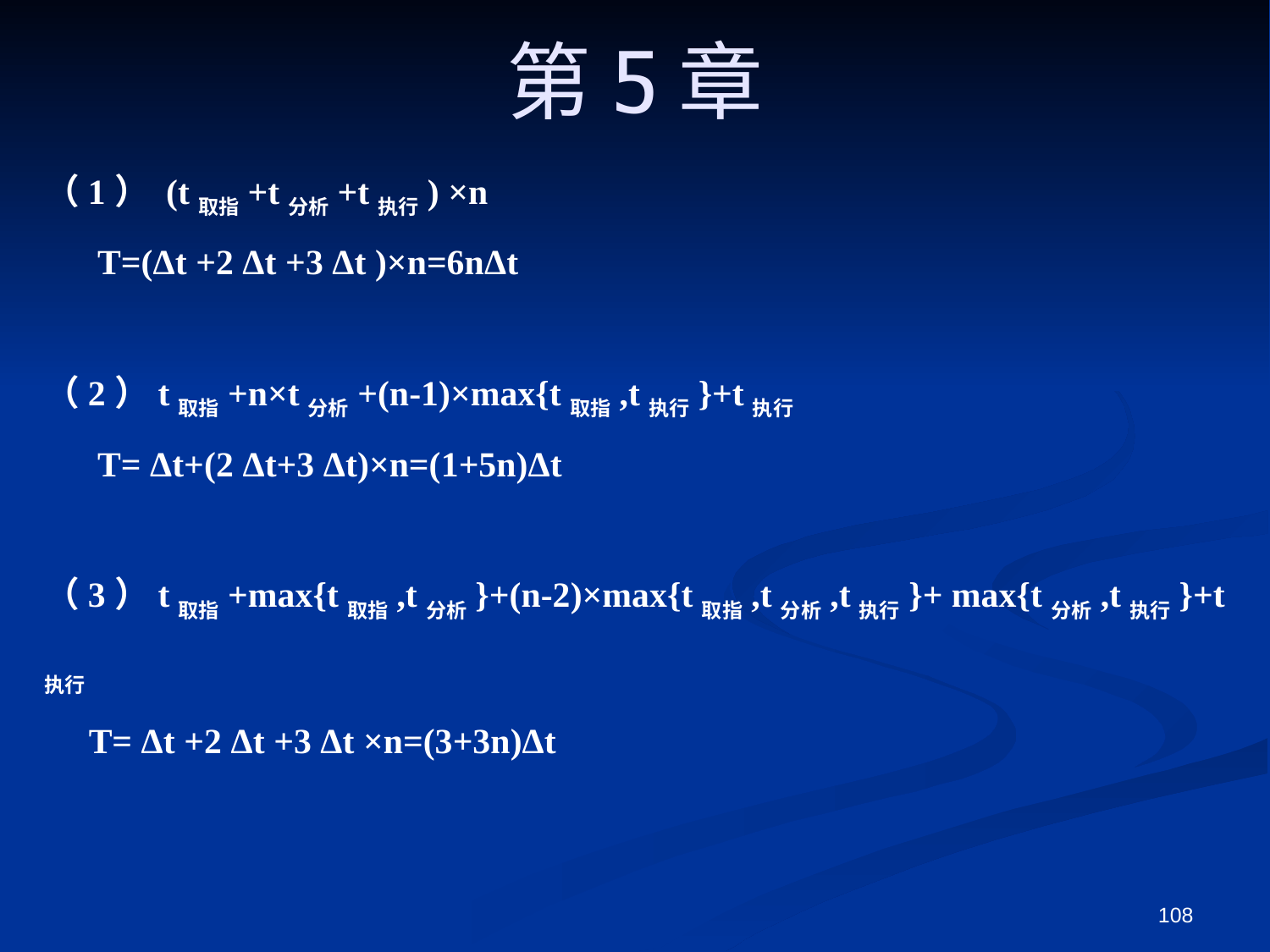

第5章
（1） (t取指+t分析+t执行) ×n
      T=(Δt +2 Δt +3 Δt )×n=6nΔt

（2）t取指+n×t分析+(n-1)×max{t取指,t执行}+t执行
      T= Δt+(2 Δt+3 Δt)×n=(1+5n)Δt

（3）t取指+max{t取指,t分析}+(n-2)×max{t取指,t分析,t执行}+ max{t分析,t执行}+t执行
     T= Δt +2 Δt +3 Δt ×n=(3+3n)Δt
108